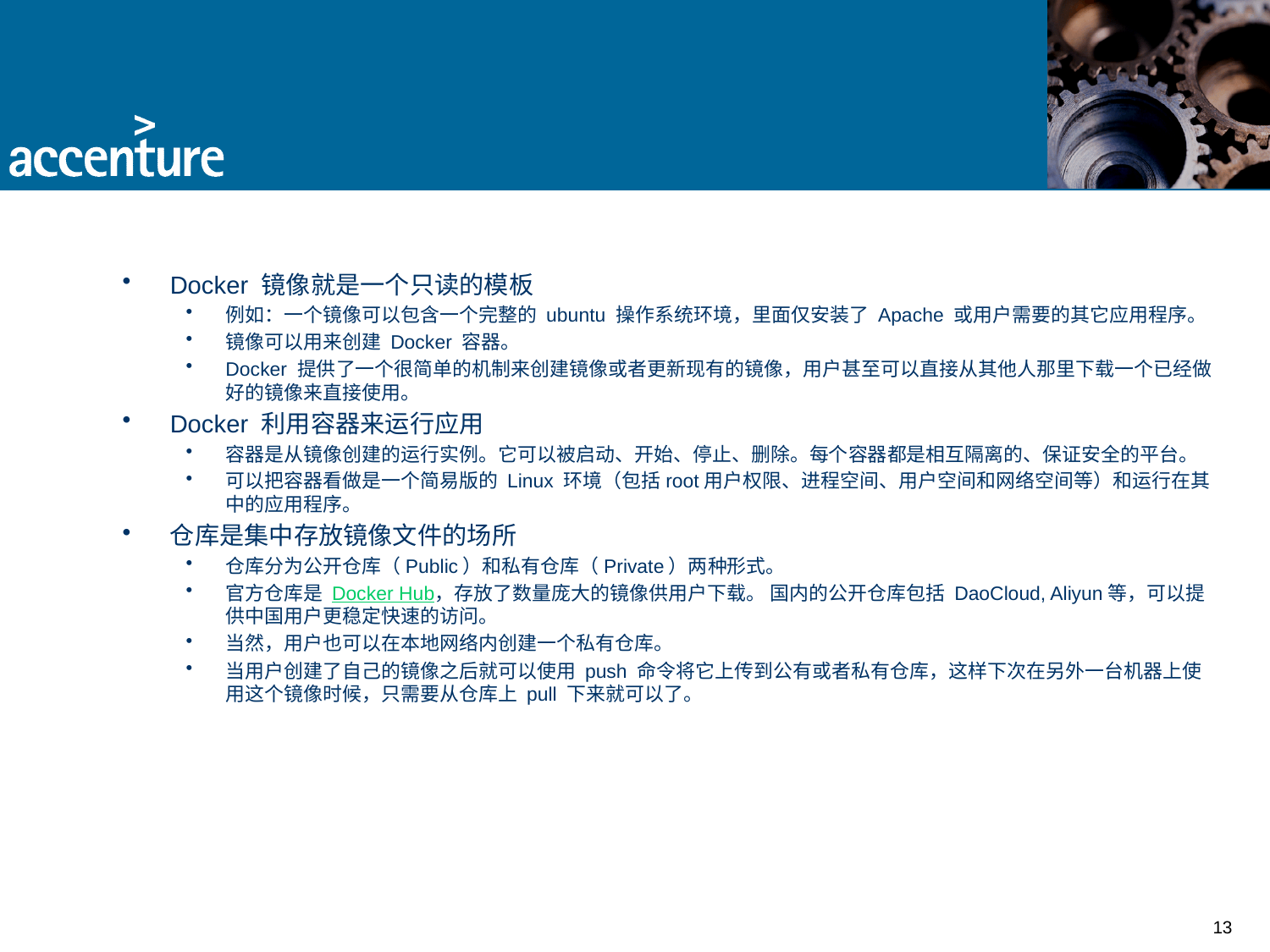

#
Docker 镜像就是一个只读的模板
例如：一个镜像可以包含一个完整的 ubuntu 操作系统环境，里面仅安装了 Apache 或用户需要的其它应用程序。
镜像可以用来创建 Docker 容器。
Docker 提供了一个很简单的机制来创建镜像或者更新现有的镜像，用户甚至可以直接从其他人那里下载一个已经做好的镜像来直接使用。
Docker 利用容器来运行应用
容器是从镜像创建的运行实例。它可以被启动、开始、停止、删除。每个容器都是相互隔离的、保证安全的平台。
可以把容器看做是一个简易版的 Linux 环境（包括root用户权限、进程空间、用户空间和网络空间等）和运行在其中的应用程序。
仓库是集中存放镜像文件的场所
仓库分为公开仓库（Public）和私有仓库（Private）两种形式。
官方仓库是 Docker Hub，存放了数量庞大的镜像供用户下载。 国内的公开仓库包括 DaoCloud, Aliyun等，可以提供中国用户更稳定快速的访问。
当然，用户也可以在本地网络内创建一个私有仓库。
当用户创建了自己的镜像之后就可以使用 push 命令将它上传到公有或者私有仓库，这样下次在另外一台机器上使用这个镜像时候，只需要从仓库上 pull 下来就可以了。

13